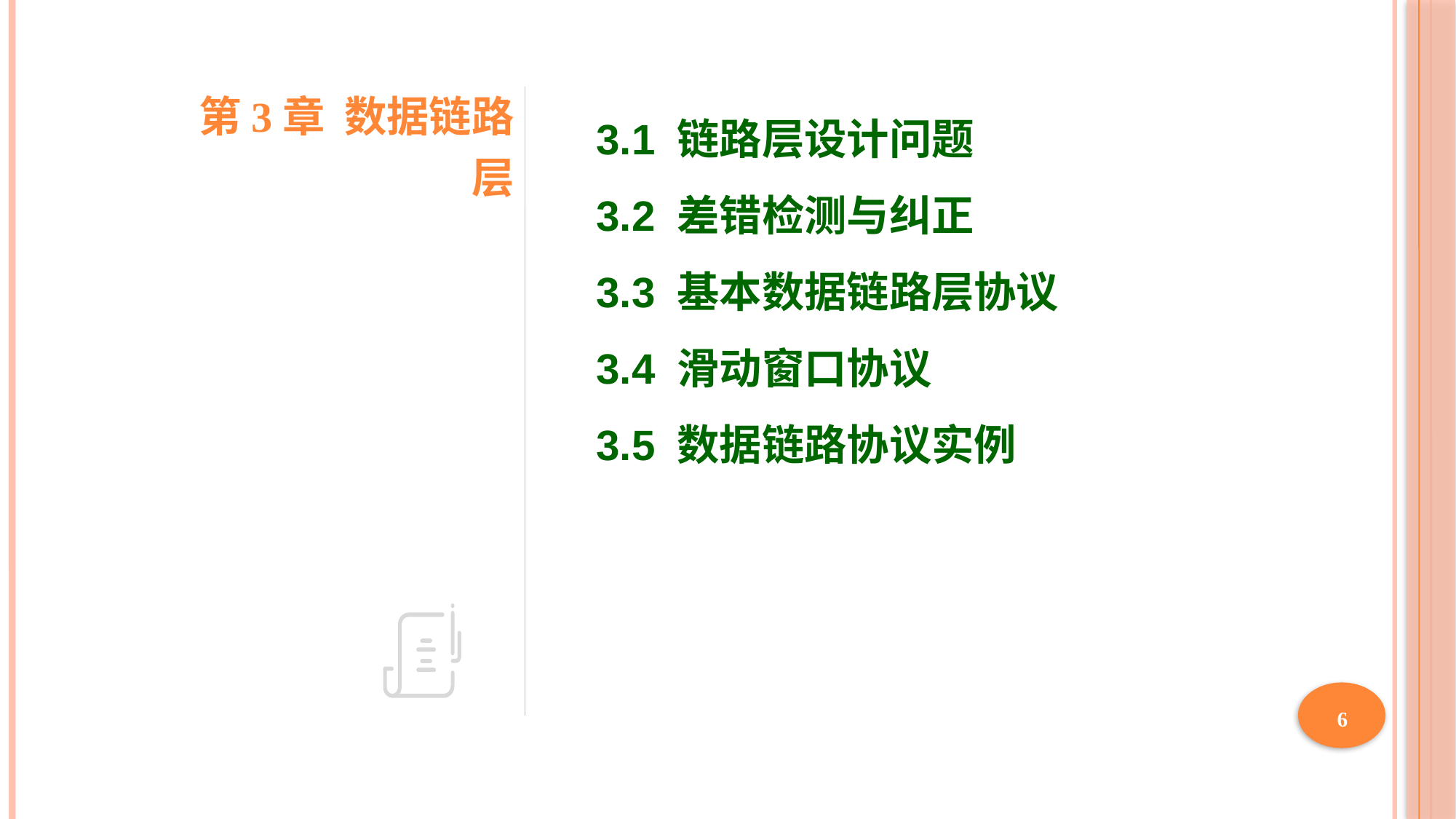

第3章  数据链路层
3.1 链路层设计问题
3.2 差错检测与纠正
3.3 基本数据链路层协议
3.4 滑动窗口协议
3.5 数据链路协议实例

6